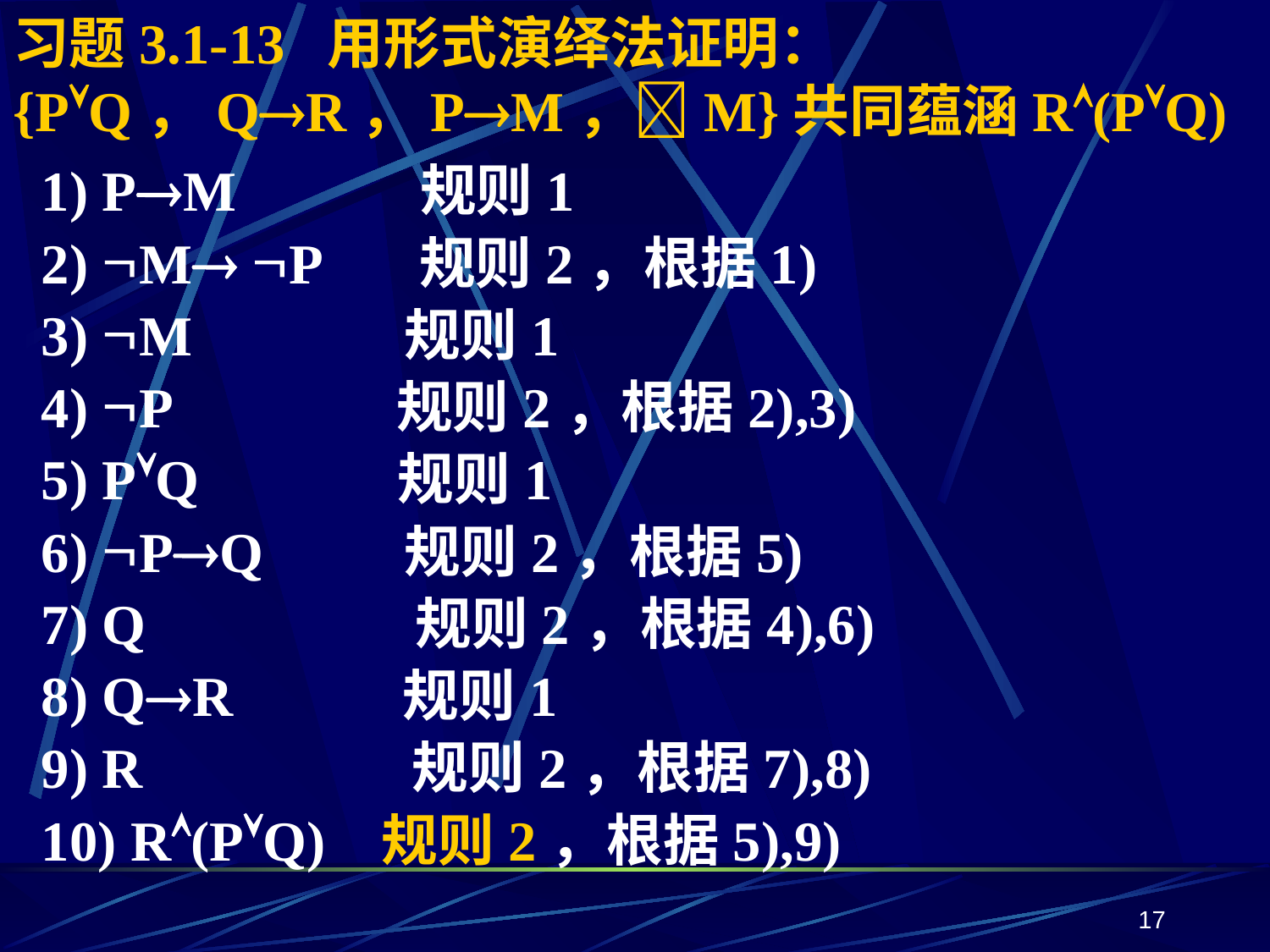

# 习题3.1-13  用形式演绎法证明： {P∨Q，Q→R，P→M，¬M}共同蕴涵R∧(P∨Q)
  1) P→M            规则1
  2) ¬M→ ¬P      规则2，根据1)
  3) ¬M              规则1
  4) ¬P               规则2，根据2),3)
  5) P∨Q             规则1
  6) ¬P→Q         规则2，根据5)
  7) Q                  规则2，根据4),6)
  8) Q→R           规则1
  9) R                  规则2，根据7),8)
  10) R∧(P∨Q)   规则2，根据5),9)

17